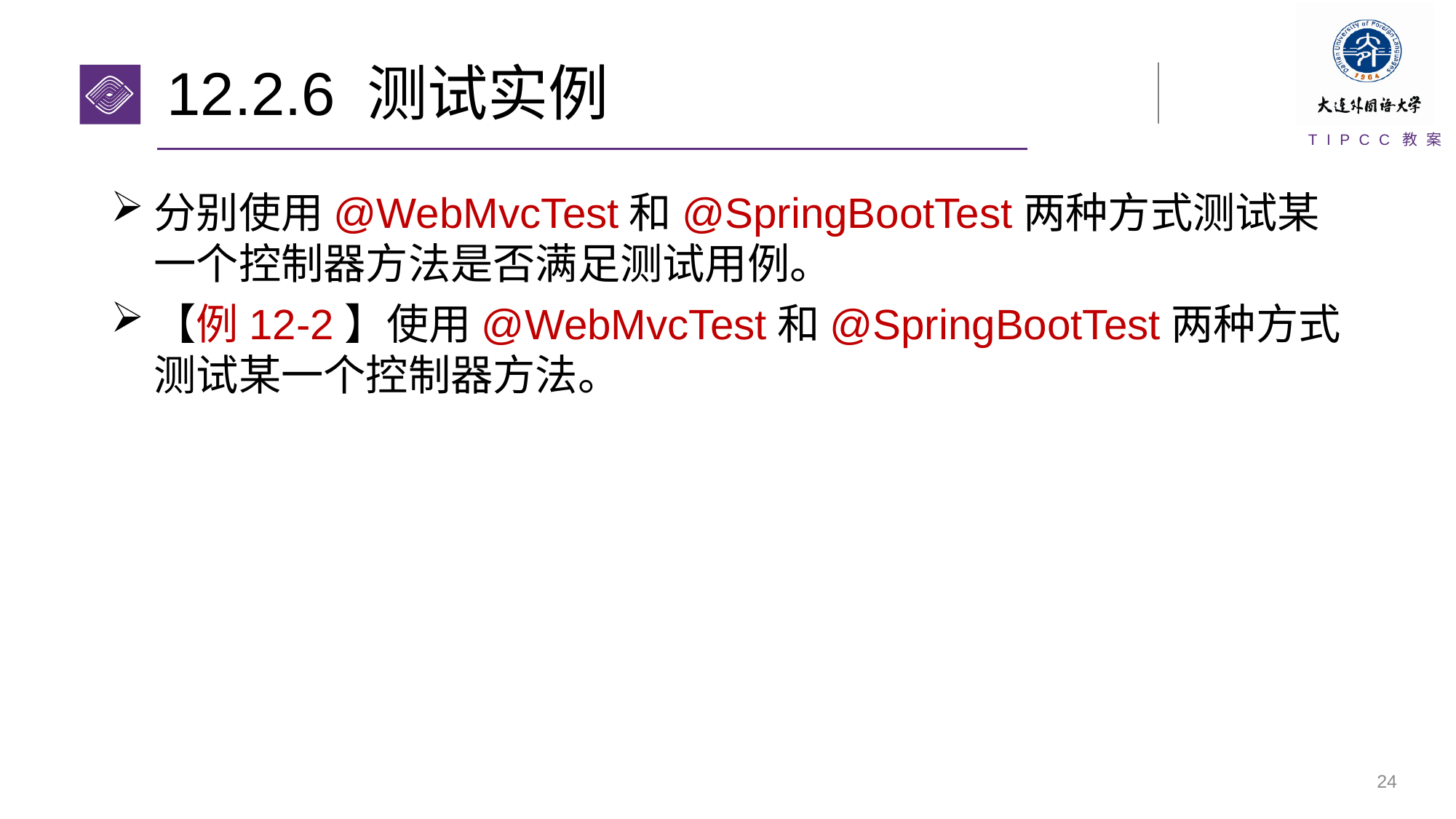

# 12.2.6 测试实例
分别使用@WebMvcTest和@SpringBootTest两种方式测试某一个控制器方法是否满足测试用例。
【例12-2】使用@WebMvcTest和@SpringBootTest两种方式测试某一个控制器方法。

24